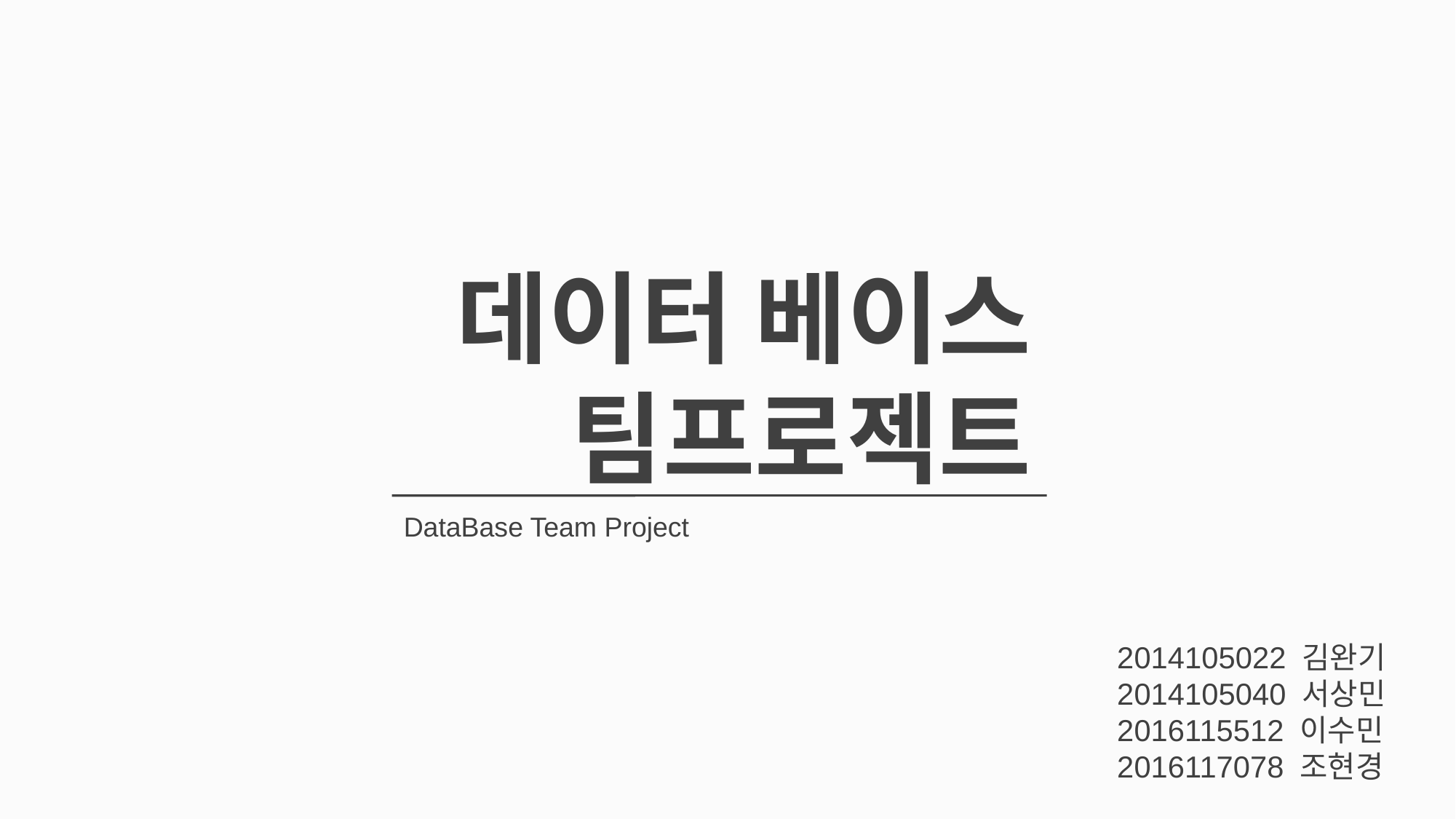

데이터 베이스
팀프로젝트
DataBase Team Project
2014105022 김완기
2014105040 서상민
2016115512 이수민
2016117078 조현경